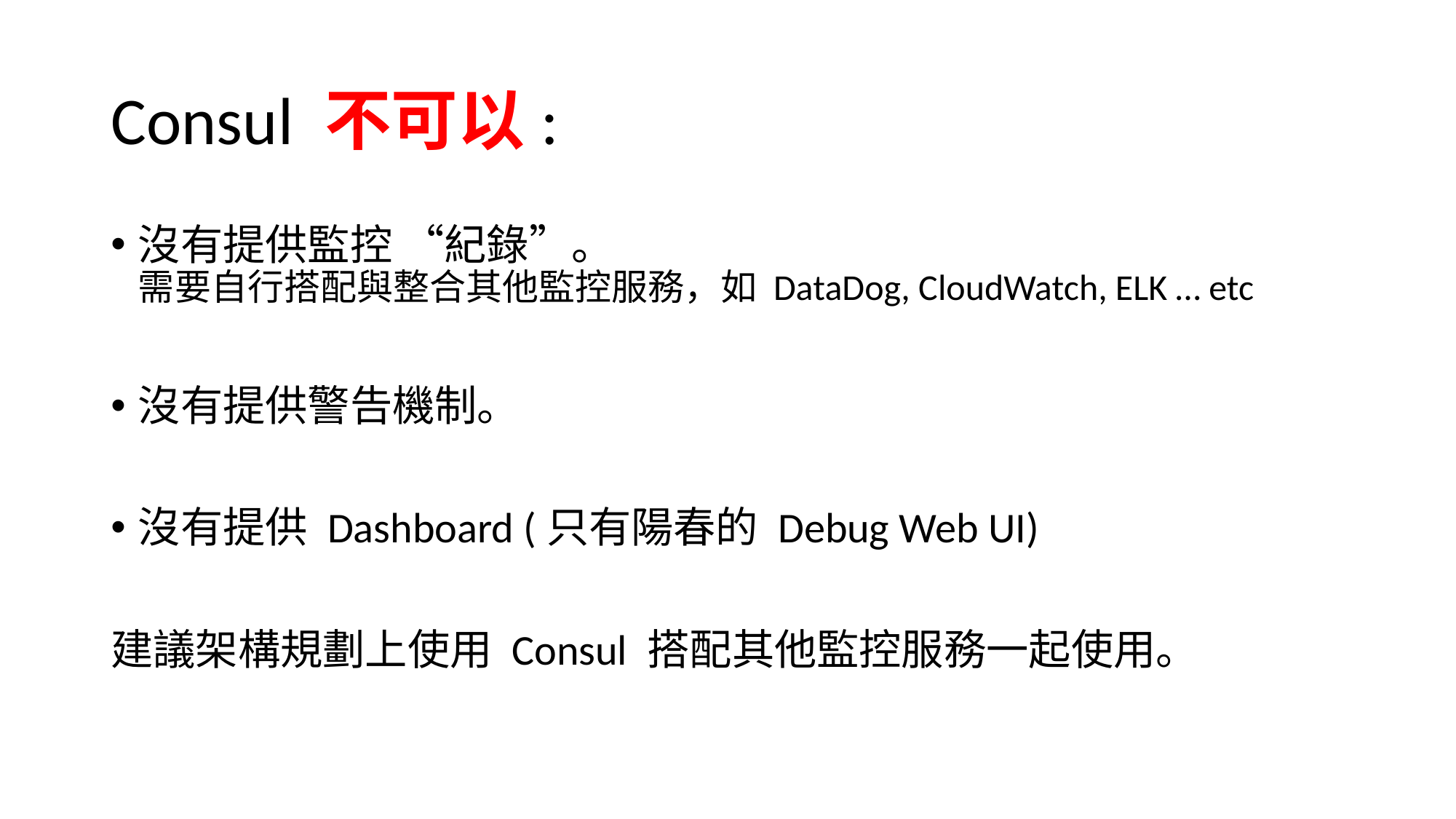

# Consul 不可以:
沒有提供監控 “紀錄”。
需要自行搭配與整合其他監控服務，如 DataDog, CloudWatch, ELK … etc

沒有提供警告機制。

沒有提供 Dashboard (只有陽春的 Debug Web UI)

建議架構規劃上使用 Consul 搭配其他監控服務一起使用。